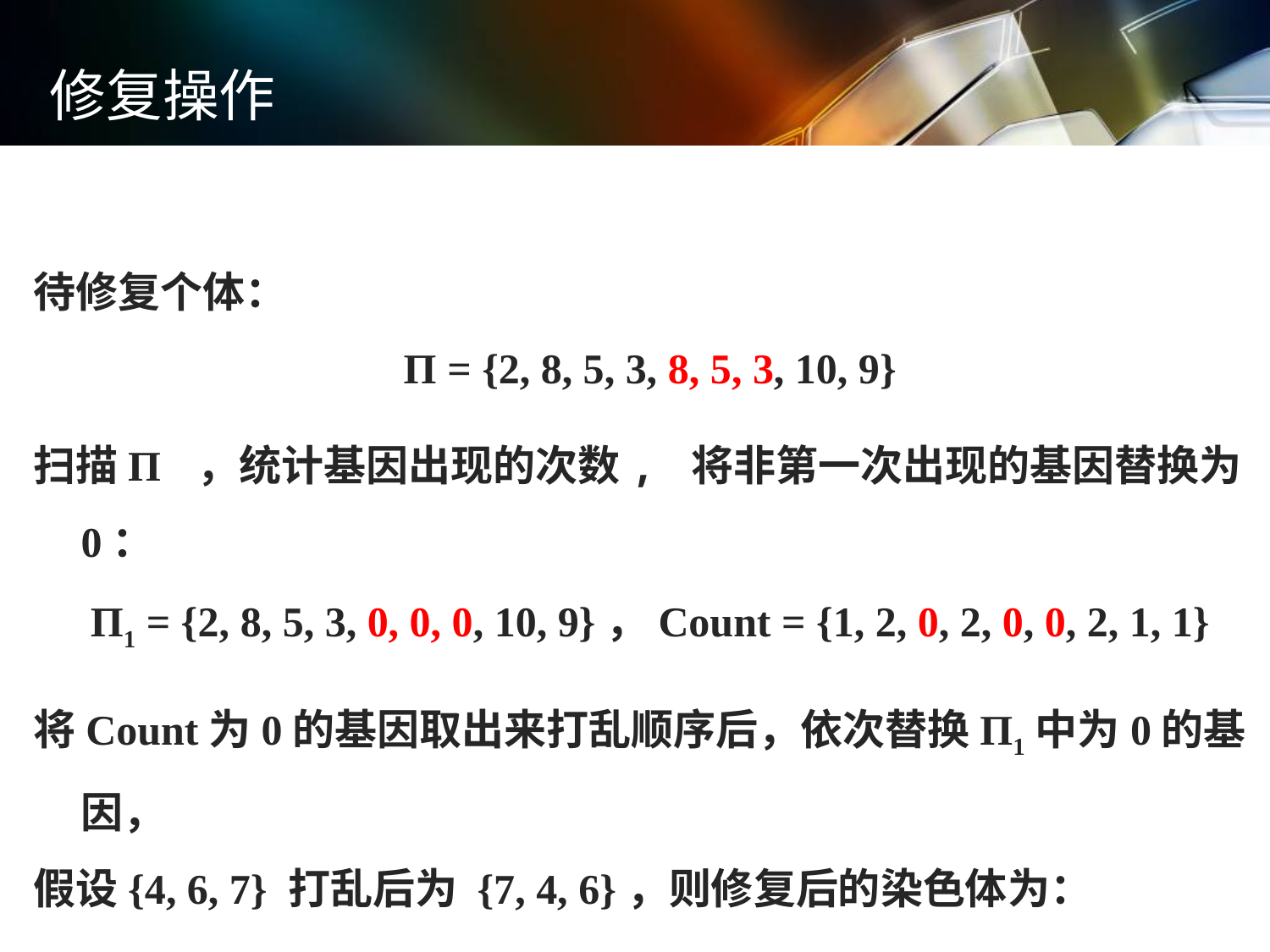

修复操作
待修复个体：
Π = {2, 8, 5, 3, 8, 5, 3, 10, 9}
扫描Π ，统计基因出现的次数, 将非第一次出现的基因替换为0：
Π1 = {2, 8, 5, 3, 0, 0, 0, 10, 9}，Count = {1, 2, 0, 2, 0, 0, 2, 1, 1}
将Count为0的基因取出来打乱顺序后，依次替换Π1中为0的基因，
假设{4, 6, 7} 打乱后为 {7, 4, 6}，则修复后的染色体为：
Π2 = {2, 8, 5, 3, 7, 6, 4, 10, 9}